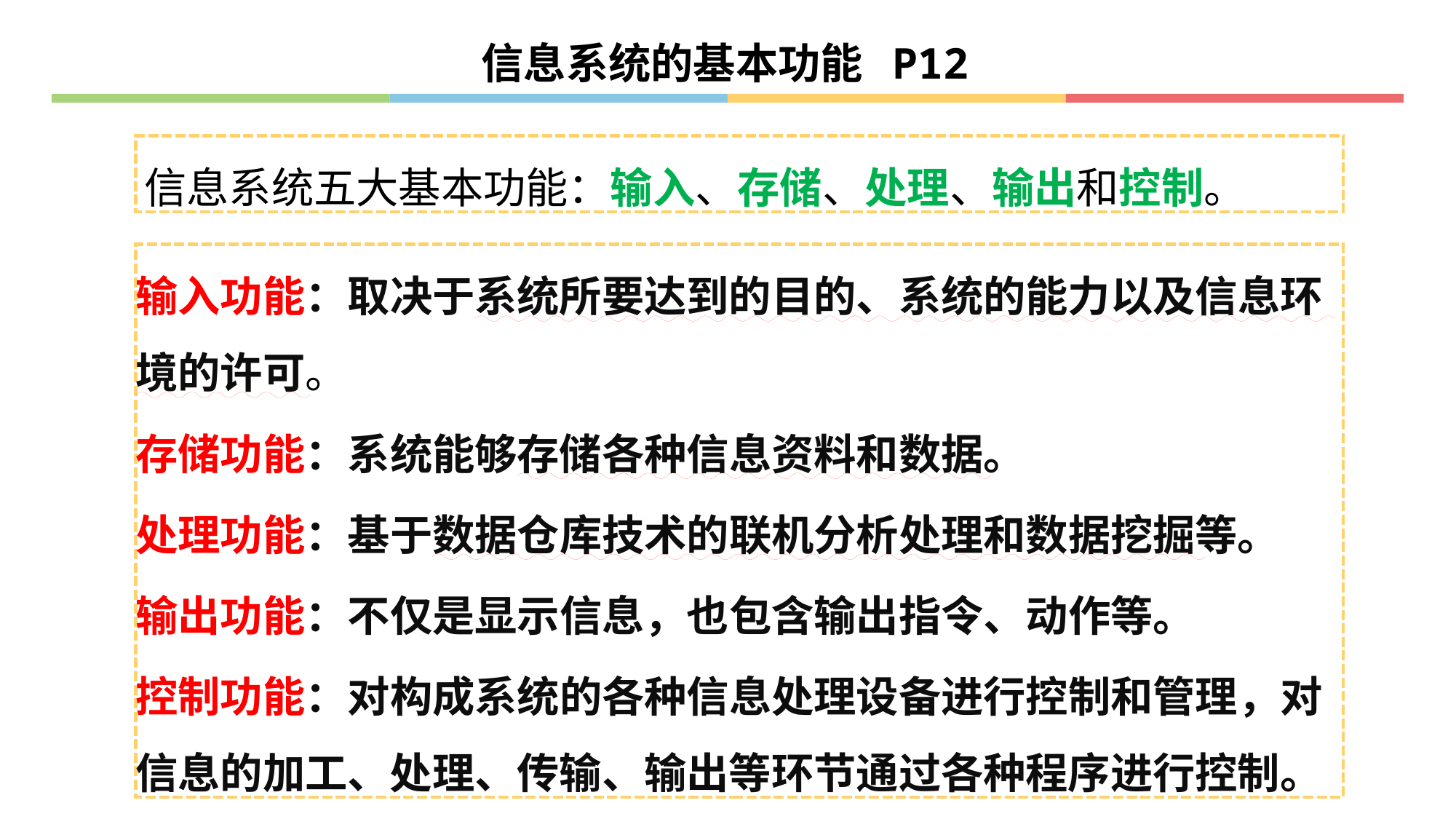

信息系统的基本功能  P12
信息系统五大基本功能：输入、存储、处理、输出和控制。
输入功能：取决于系统所要达到的目的、系统的能力以及信息环境的许可。
存储功能：系统能够存储各种信息资料和数据。
处理功能：基于数据仓库技术的联机分析处理和数据挖掘等。
输出功能：不仅是显示信息，也包含输出指令、动作等。
控制功能：对构成系统的各种信息处理设备进行控制和管理，对信息的加工、处理、传输、输出等环节通过各种程序进行控制。